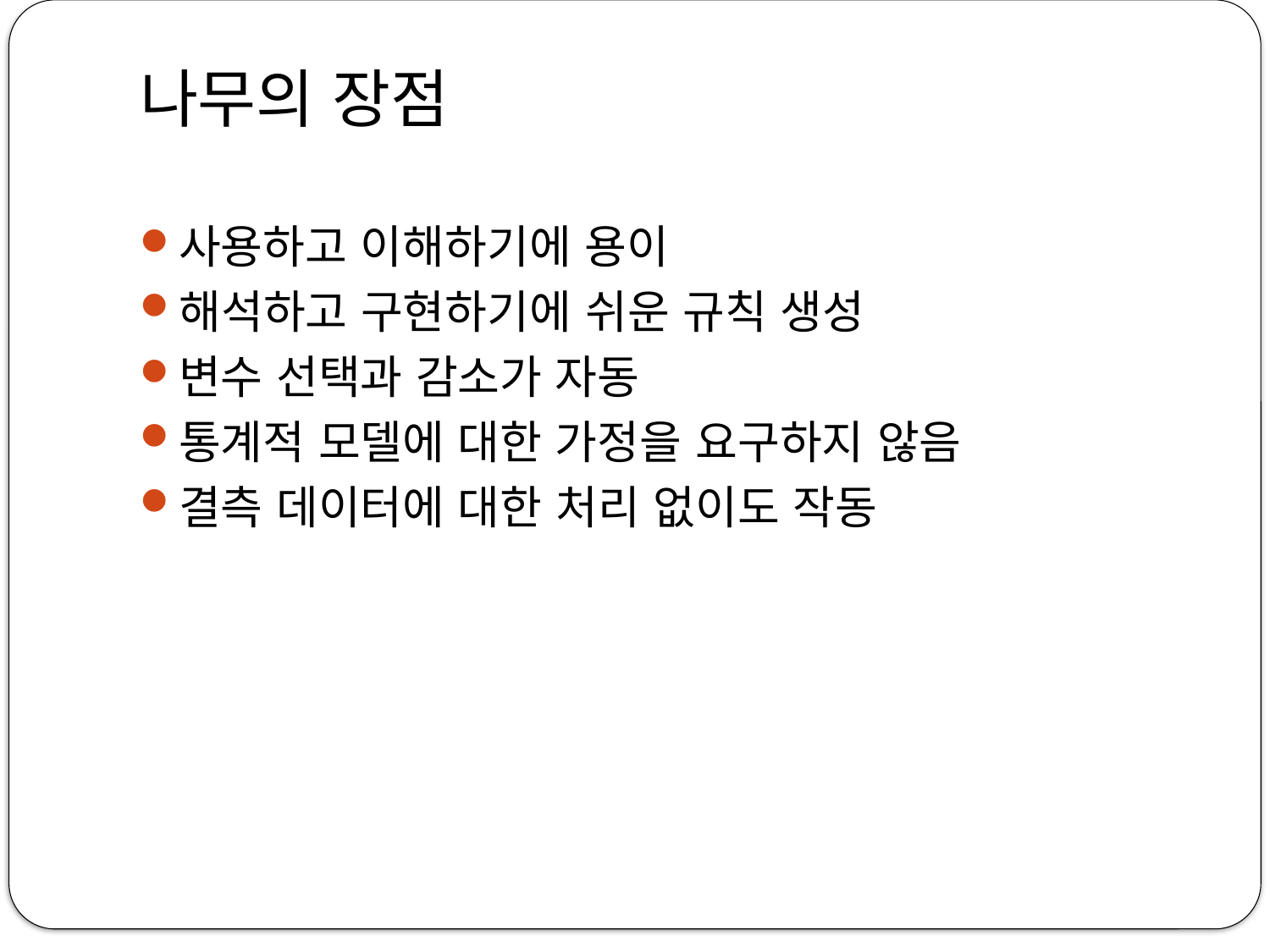

# 나무의 장점
사용하고 이해하기에 용이
해석하고 구현하기에 쉬운 규칙 생성
변수 선택과 감소가 자동
통계적 모델에 대한 가정을 요구하지 않음
결측 데이터에 대한 처리 없이도 작동